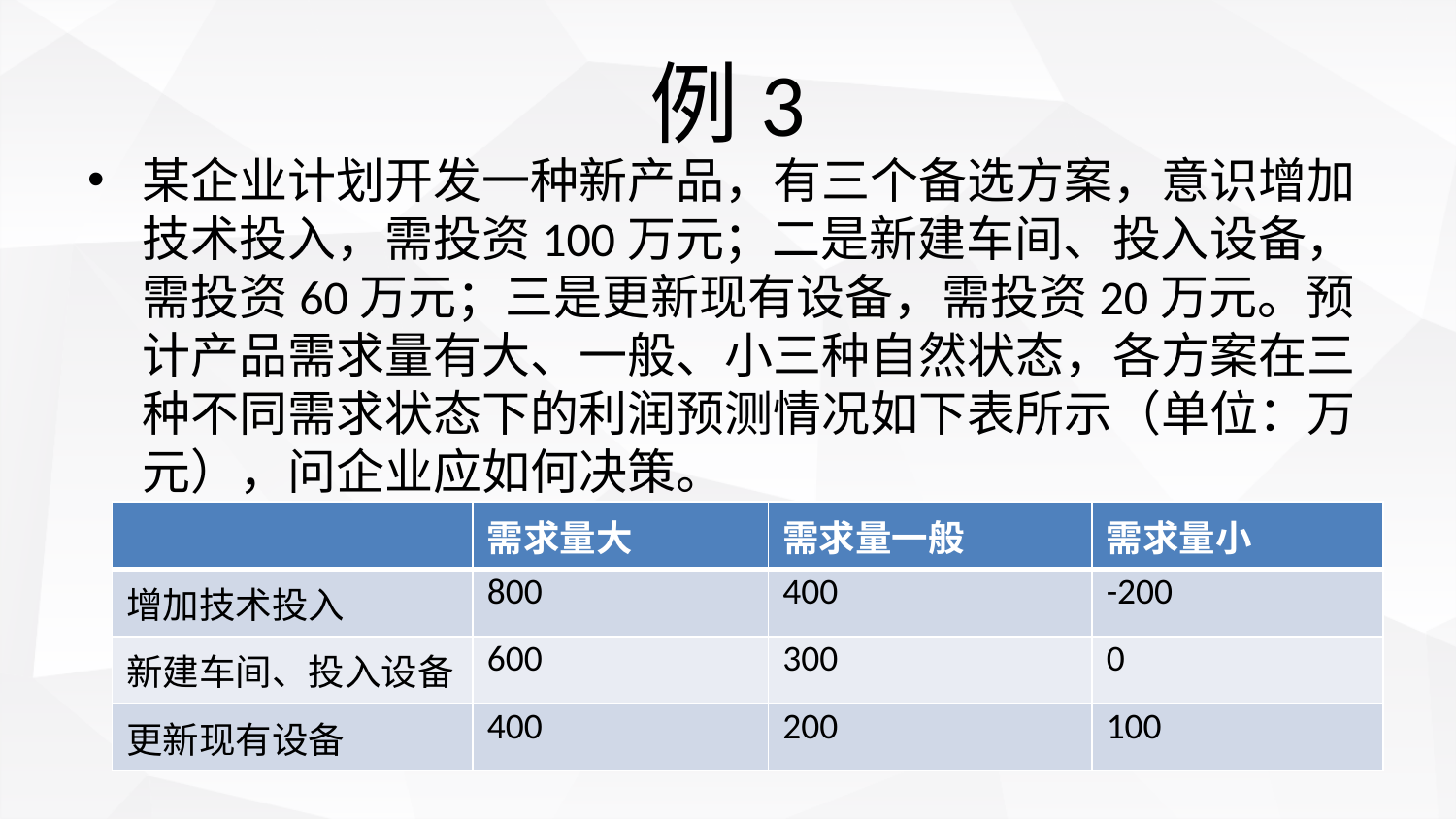

# 例3
某企业计划开发一种新产品，有三个备选方案，意识增加技术投入，需投资100万元；二是新建车间、投入设备，需投资60万元；三是更新现有设备，需投资20万元。预计产品需求量有大、一般、小三种自然状态，各方案在三种不同需求状态下的利润预测情况如下表所示（单位：万元），问企业应如何决策。

|  | 需求量大 | 需求量一般 | 需求量小 |
| --- | --- | --- | --- |
| 增加技术投入 | 800 | 400 | -200 |
| 新建车间、投入设备 | 600 | 300 | 0 |
| 更新现有设备 | 400 | 200 | 100 |